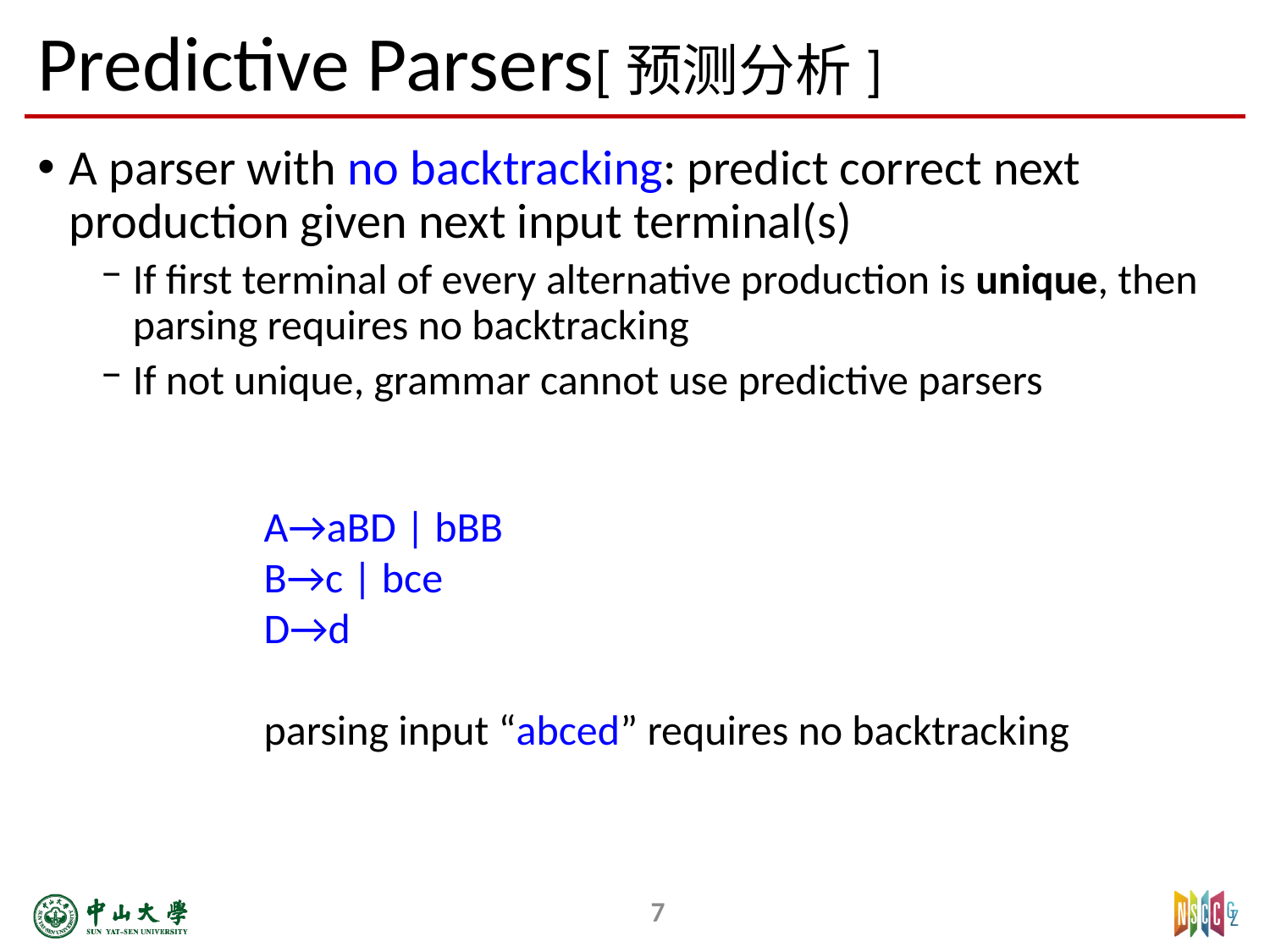

# Predictive Parsers[预测分析]
A parser with no backtracking: predict correct next production given next input terminal(s)
If first terminal of every alternative production is unique, then parsing requires no backtracking
If not unique, grammar cannot use predictive parsers
A→aBD | bBB
B→c | bce
D→d

parsing input “abced” requires no backtracking
7